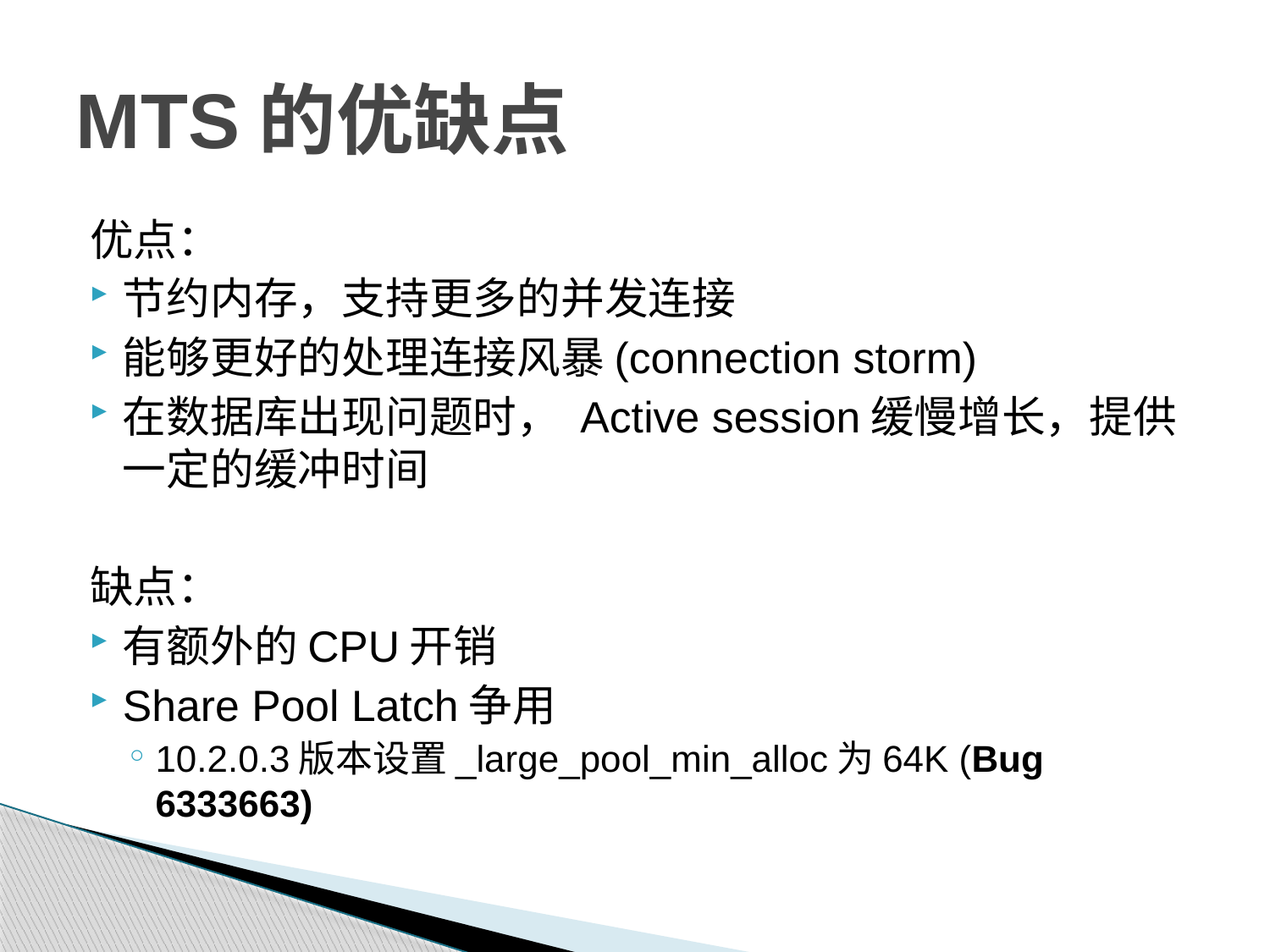

# MTS的优缺点
优点：
节约内存，支持更多的并发连接
能够更好的处理连接风暴(connection storm)
在数据库出现问题时， Active session缓慢增长，提供一定的缓冲时间

缺点：
有额外的CPU开销
Share Pool Latch争用
10.2.0.3版本设置_large_pool_min_alloc为64K (Bug 6333663)